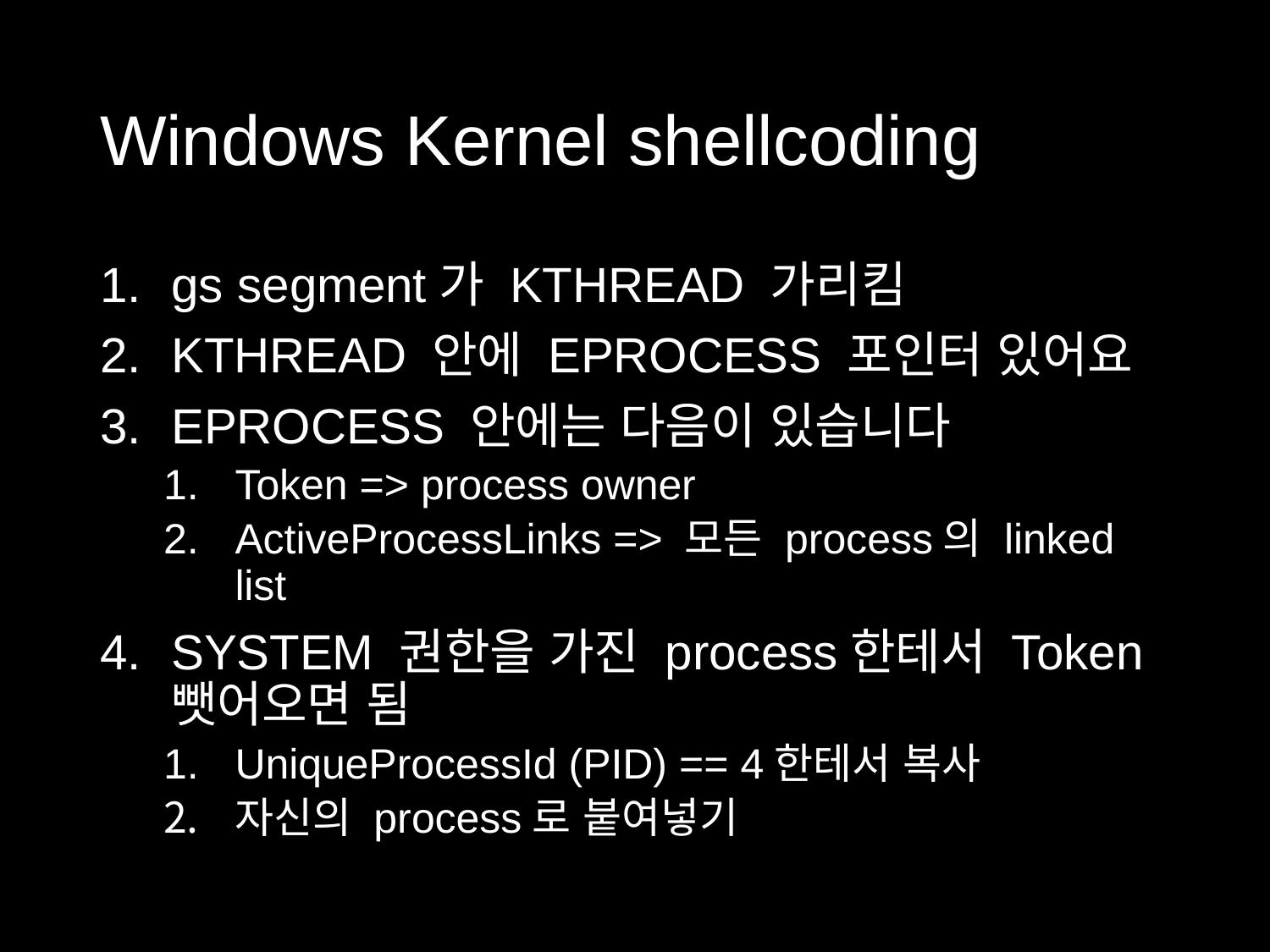

# Windows Kernel shellcoding
gs segment가 KTHREAD 가리킴
KTHREAD 안에 EPROCESS 포인터 있어요
EPROCESS 안에는 다음이 있습니다
Token => process owner
ActiveProcessLinks => 모든 process의 linked list
SYSTEM 권한을 가진 process한테서 Token 뺏어오면 됨
UniqueProcessId (PID) == 4한테서 복사
자신의 process로 붙여넣기